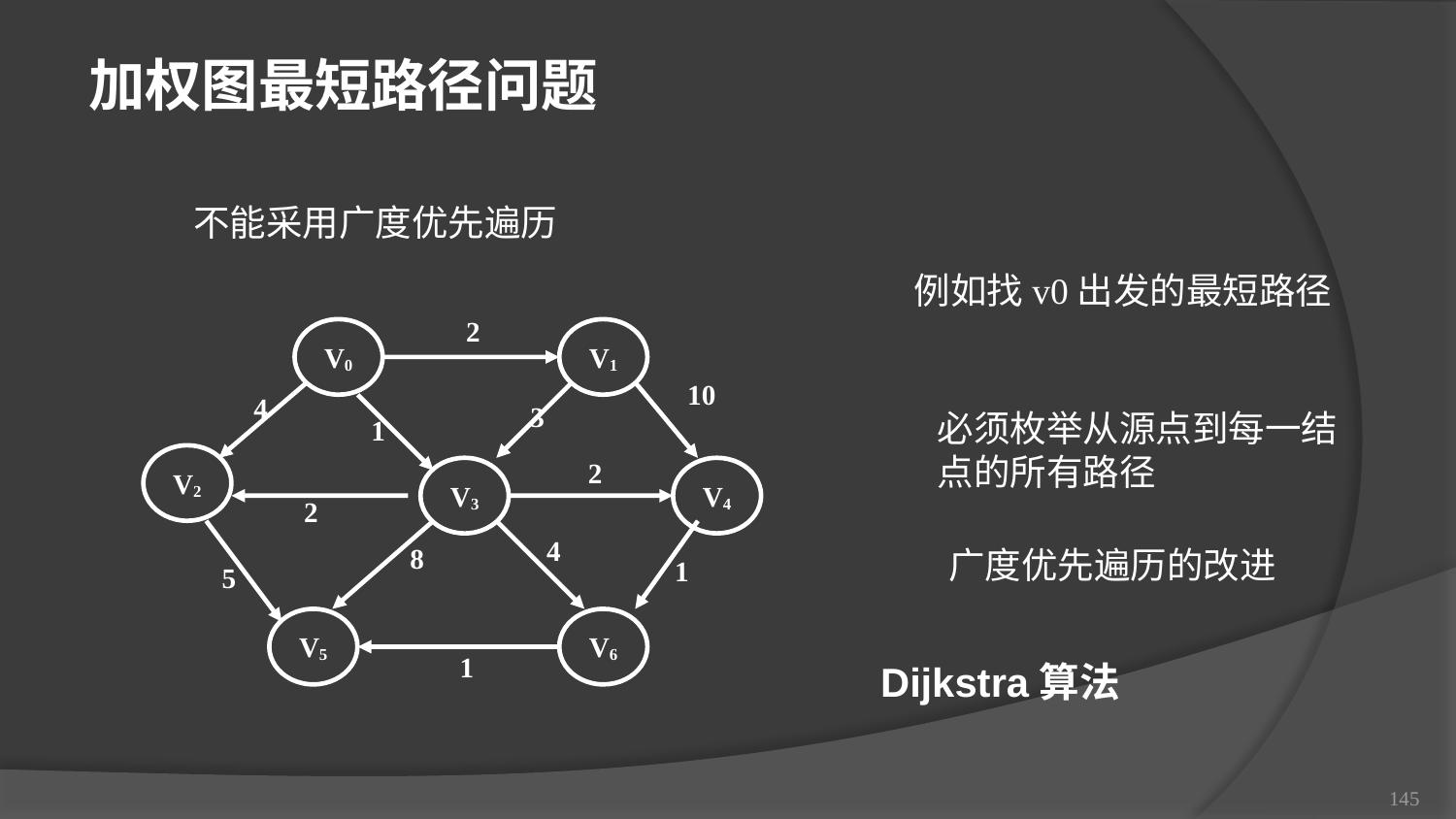

加权图最短路径问题
不能采用广度优先遍历
例如找v0出发的最短路径
2
V0
V1

10

4
3

1
V2
2
V3
V4
2

4
8
1
5
V5
V6
1

必须枚举从源点到每一结点的所有路径
广度优先遍历的改进
Dijkstra算法
145